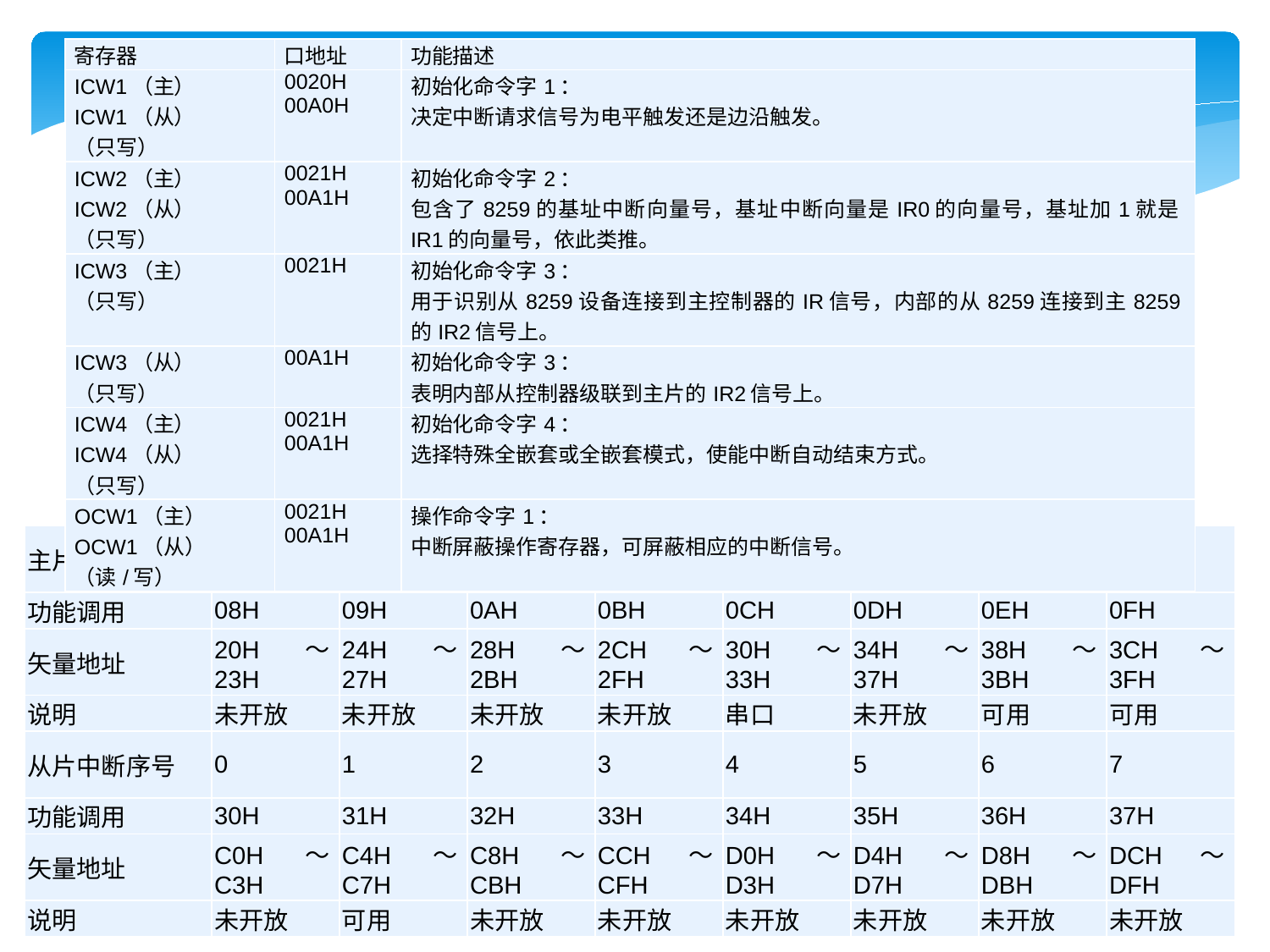

| 寄存器 | 口地址 | 功能描述 |
| --- | --- | --- |
| ICW1（主） ICW1（从） （只写） | 0020H 00A0H | 初始化命令字1： 决定中断请求信号为电平触发还是边沿触发。 |
| ICW2（主） ICW2（从） （只写） | 0021H 00A1H | 初始化命令字2： 包含了8259的基址中断向量号，基址中断向量是IR0的向量号，基址加1就是IR1的向量号，依此类推。 |
| ICW3（主） （只写） | 0021H | 初始化命令字3： 用于识别从8259设备连接到主控制器的IR信号，内部的从8259连接到主8259的IR2信号上。 |
| ICW3（从） （只写） | 00A1H | 初始化命令字3： 表明内部从控制器级联到主片的IR2信号上。 |
| ICW4（主） ICW4（从） （只写） | 0021H 00A1H | 初始化命令字4： 选择特殊全嵌套或全嵌套模式，使能中断自动结束方式。 |
| OCW1（主） OCW1（从） （读/写） | 0021H 00A1H | 操作命令字1： 中断屏蔽操作寄存器，可屏蔽相应的中断信号。 |
| 主片中断序号 | 0 | 1 | 2 | 3 | 4 | 5 | 6 | 7 |
| --- | --- | --- | --- | --- | --- | --- | --- | --- |
| 功能调用 | 08H | 09H | 0AH | 0BH | 0CH | 0DH | 0EH | 0FH |
| 矢量地址 | 20H～23H | 24H～27H | 28H～2BH | 2CH～2FH | 30H～33H | 34H～37H | 38H～3BH | 3CH～3FH |
| 说明 | 未开放 | 未开放 | 未开放 | 未开放 | 串口 | 未开放 | 可用 | 可用 |
| 从片中断序号 | 0 | 1 | 2 | 3 | 4 | 5 | 6 | 7 |
| 功能调用 | 30H | 31H | 32H | 33H | 34H | 35H | 36H | 37H |
| 矢量地址 | C0H～C3H | C4H～C7H | C8H～CBH | CCH～CFH | D0H～D3H | D4H～D7H | D8H～DBH | DCH～DFH |
| 说明 | 未开放 | 可用 | 未开放 | 未开放 | 未开放 | 未开放 | 未开放 | 未开放 |